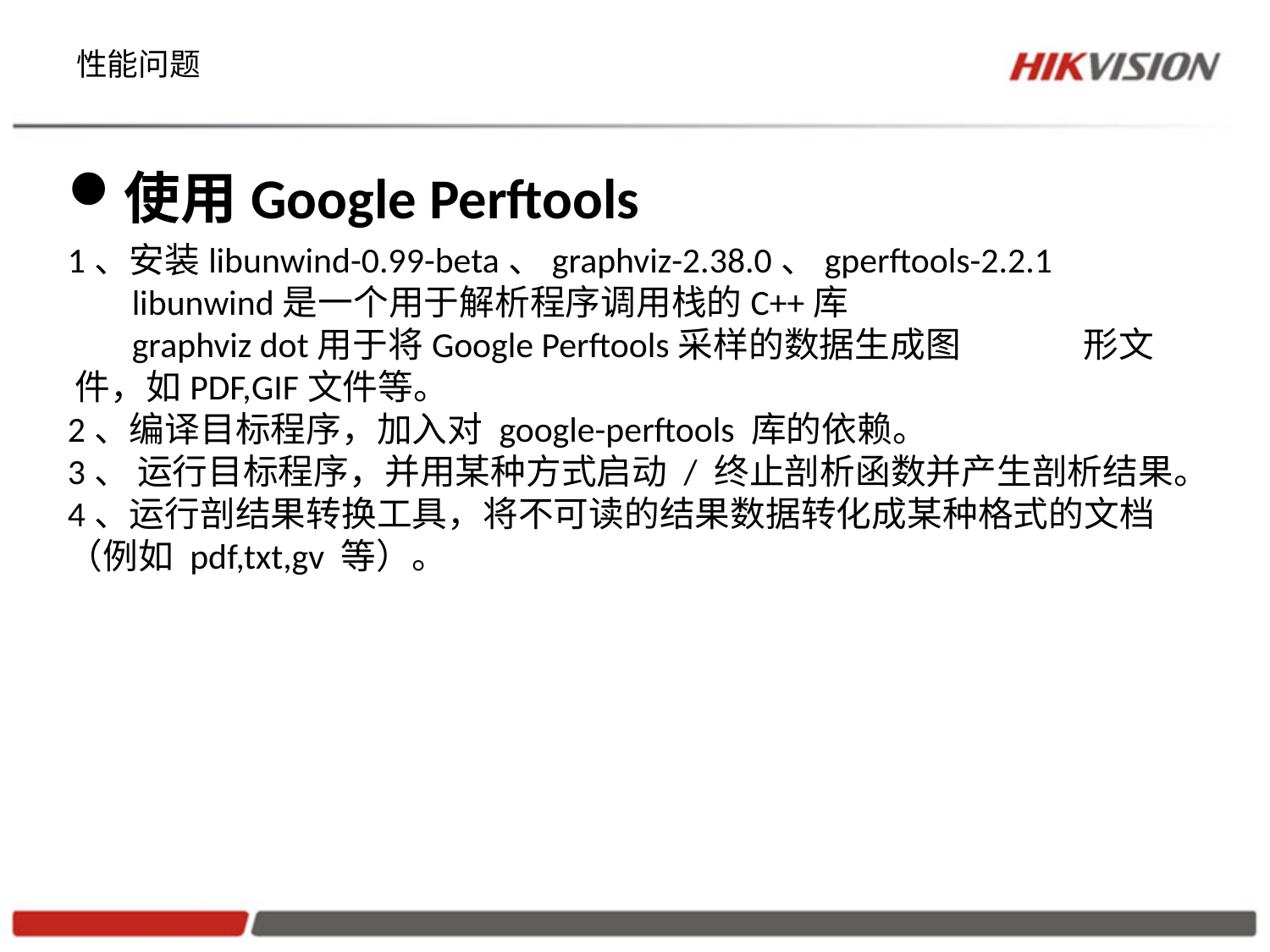

# 性能问题
使用Google Perftools
1、安装libunwind-0.99-beta、graphviz-2.38.0、gperftools-2.2.1
        libunwind是一个用于解析程序调用栈的C++库
        graphviz dot用于将Google Perftools采样的数据生成图	形文          件，如PDF,GIF文件等。
2、编译目标程序，加入对 google-perftools 库的依赖。
3、 运行目标程序，并用某种方式启动 / 终止剖析函数并产生剖析结果。
4、运行剖结果转换工具，将不可读的结果数据转化成某种格式的文档（例如 pdf,txt,gv 等）。